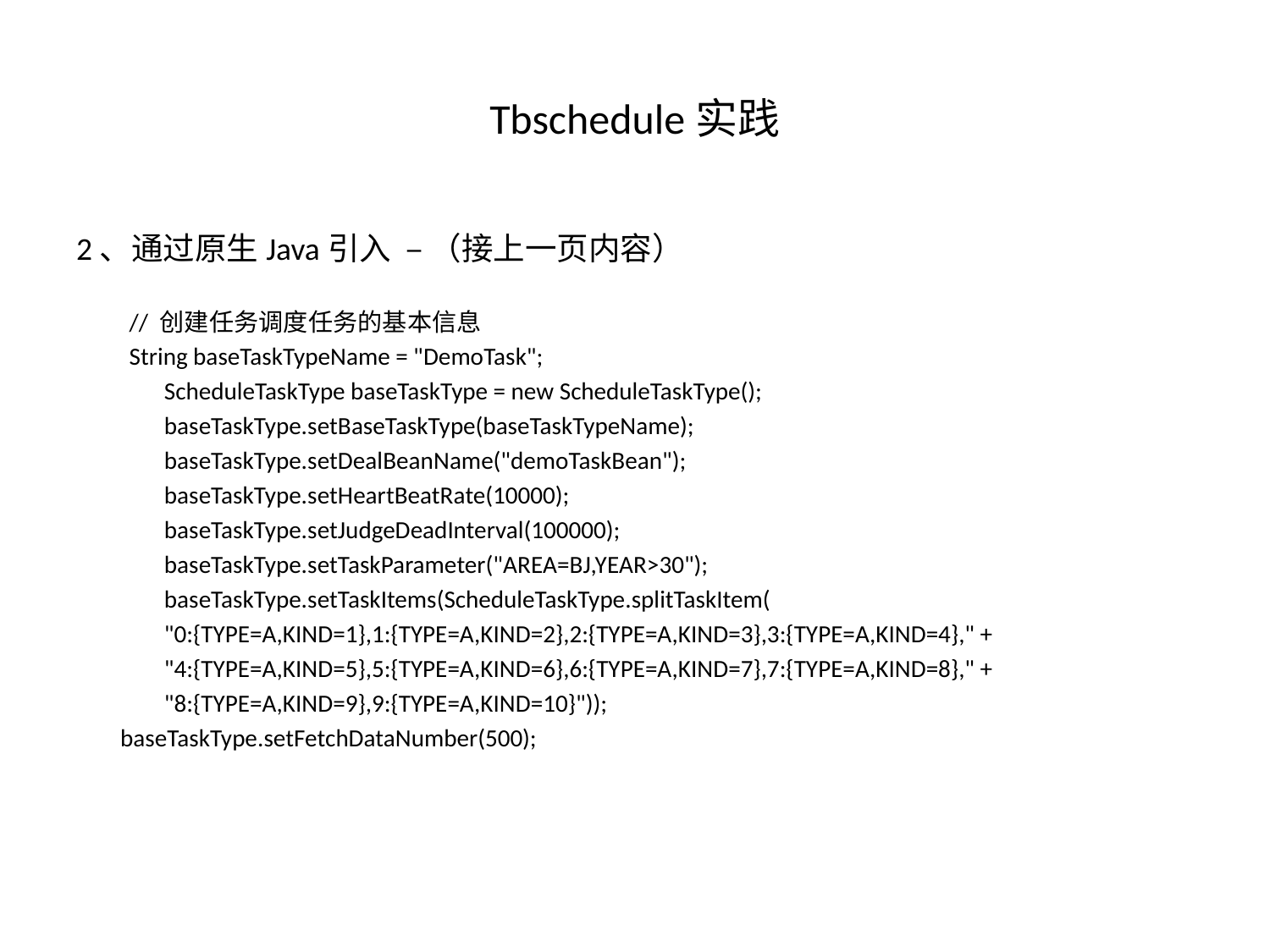

# Tbschedule实践
2、通过原生Java引入  – （接上一页内容）

	 // 创建任务调度任务的基本信息
	 String baseTaskTypeName = "DemoTask";
                ScheduleTaskType baseTaskType = new ScheduleTaskType();
                baseTaskType.setBaseTaskType(baseTaskTypeName);
                baseTaskType.setDealBeanName("demoTaskBean");
                baseTaskType.setHeartBeatRate(10000);
                baseTaskType.setJudgeDeadInterval(100000);
                baseTaskType.setTaskParameter("AREA=BJ,YEAR>30");
                baseTaskType.setTaskItems(ScheduleTaskType.splitTaskItem(
                "0:{TYPE=A,KIND=1},1:{TYPE=A,KIND=2},2:{TYPE=A,KIND=3},3:{TYPE=A,KIND=4}," +
                "4:{TYPE=A,KIND=5},5:{TYPE=A,KIND=6},6:{TYPE=A,KIND=7},7:{TYPE=A,KIND=8}," +
                "8:{TYPE=A,KIND=9},9:{TYPE=A,KIND=10}"));
        baseTaskType.setFetchDataNumber(500);